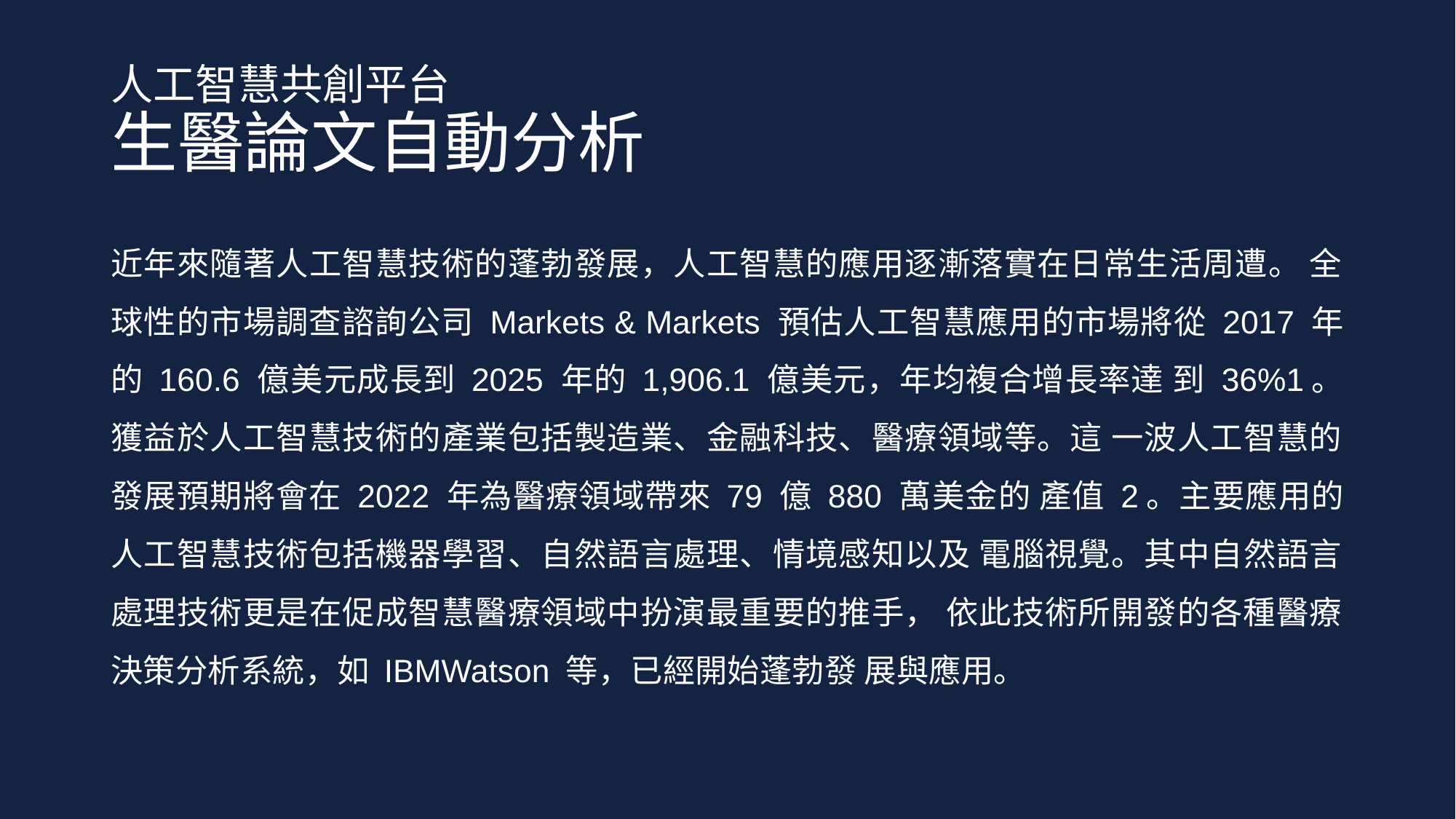

# 人工智慧共創平台 生醫論文自動分析
近年來隨著人工智慧技術的蓬勃發展，人工智慧的應用逐漸落實在日常生活周遭。 全球性的市場調查諮詢公司 Markets & Markets 預估人工智慧應用的市場將從 2017 年的 160.6 億美元成長到 2025 年的 1,906.1 億美元，年均複合增長率達 到 36%1。獲益於人工智慧技術的產業包括製造業、金融科技、醫療領域等。這 一波人工智慧的發展預期將會在 2022 年為醫療領域帶來 79 億 880 萬美金的 產值 2。主要應用的人工智慧技術包括機器學習、自然語言處理、情境感知以及 電腦視覺。其中自然語言處理技術更是在促成智慧醫療領域中扮演最重要的推手， 依此技術所開發的各種醫療決策分析系統，如 IBMWatson 等，已經開始蓬勃發 展與應用。